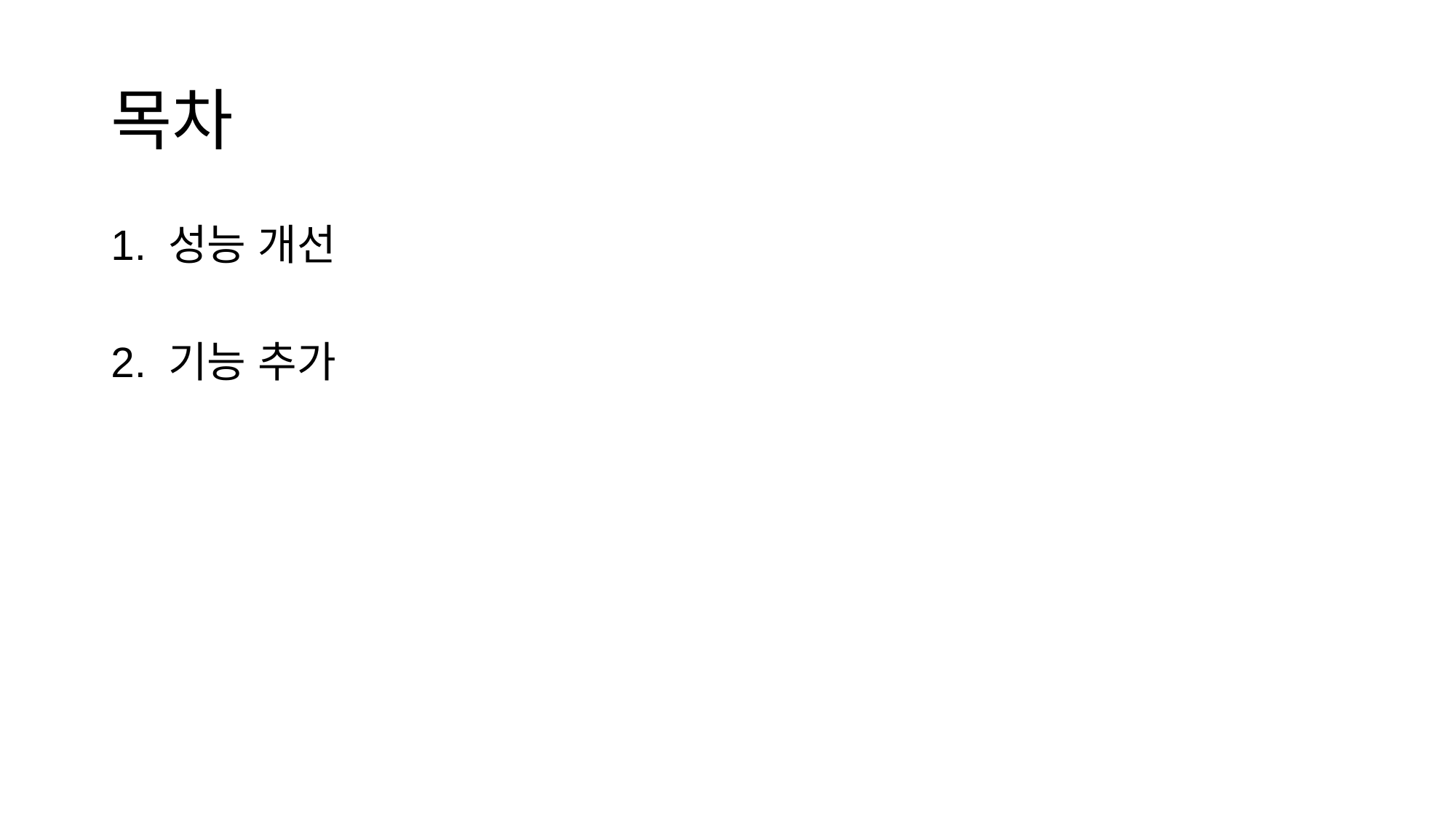

# 목차
1. 성능 개선

2. 기능 추가